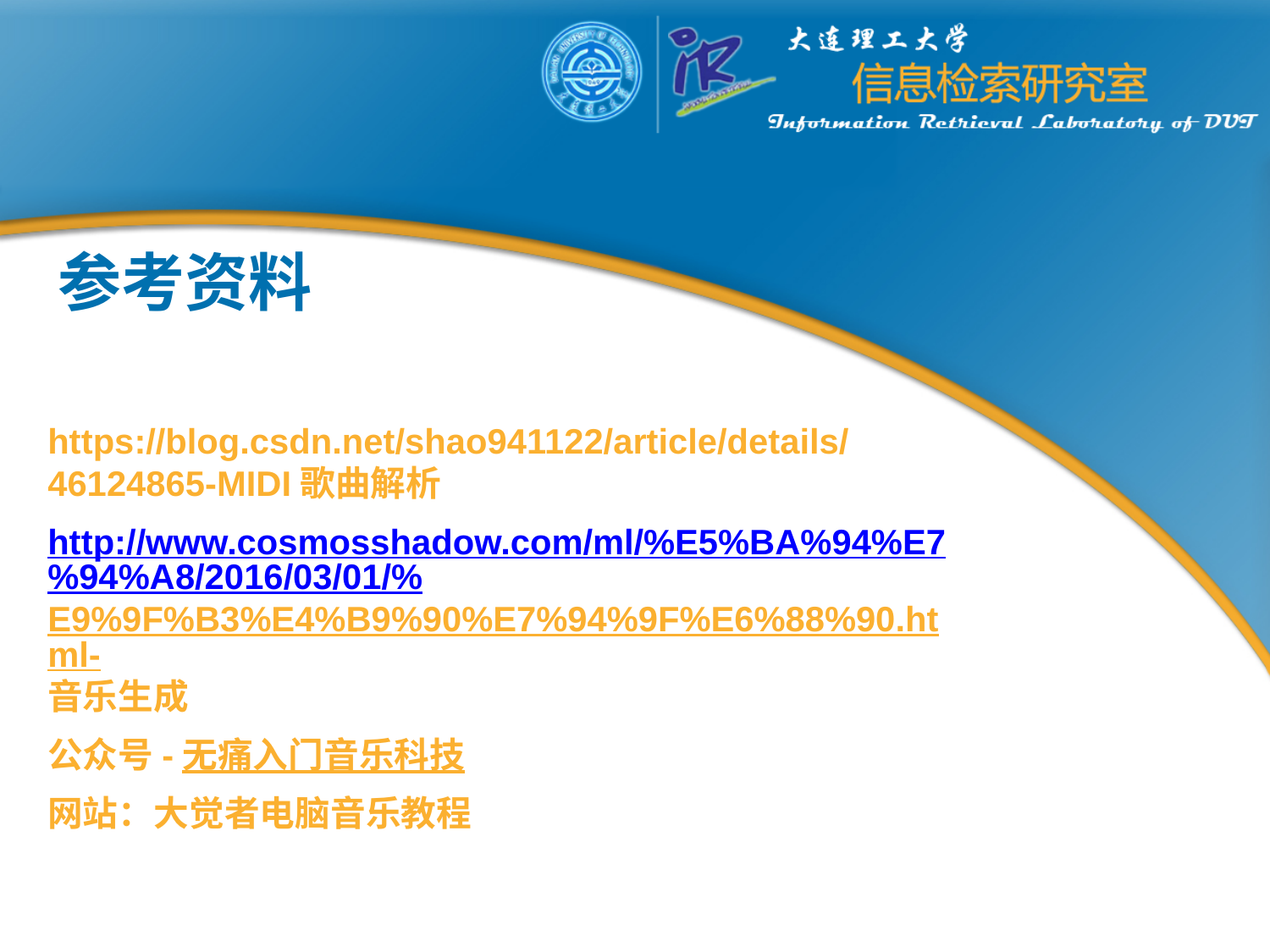

# 参考资料
https://blog.csdn.net/shao941122/article/details/46124865-MIDI歌曲解析
http://www.cosmosshadow.com/ml/%E5%BA%94%E7%94%A8/2016/03/01/%E9%9F%B3%E4%B9%90%E7%94%9F%E6%88%90.html-音乐生成
公众号-无痛入门音乐科技
网站：大觉者电脑音乐教程